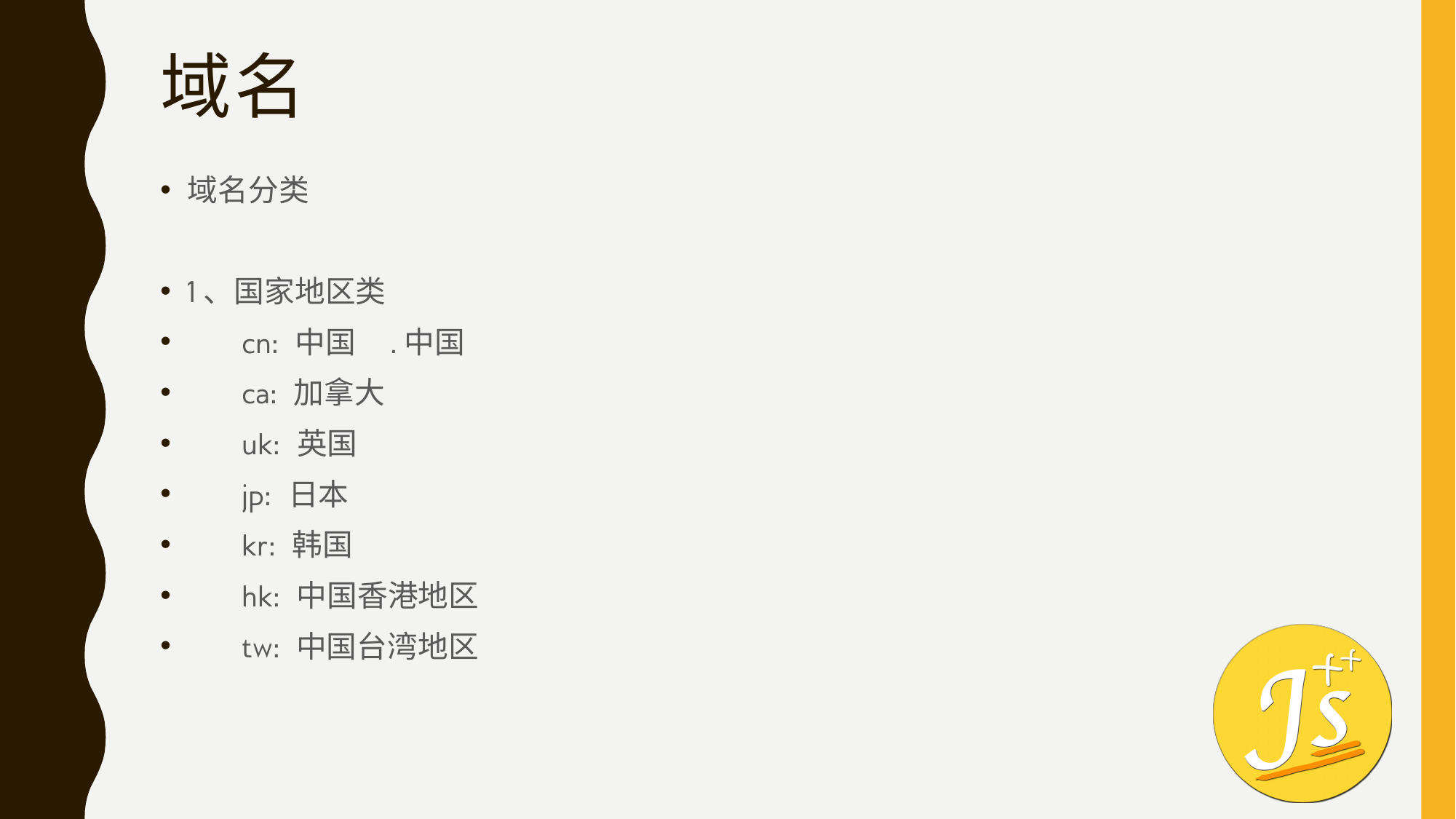

# 域名
域名分类

1、国家地区类
      cn: 中国    .中国
      ca: 加拿大
      uk: 英国
      jp: 日本
      kr: 韩国
      hk: 中国香港地区
      tw: 中国台湾地区